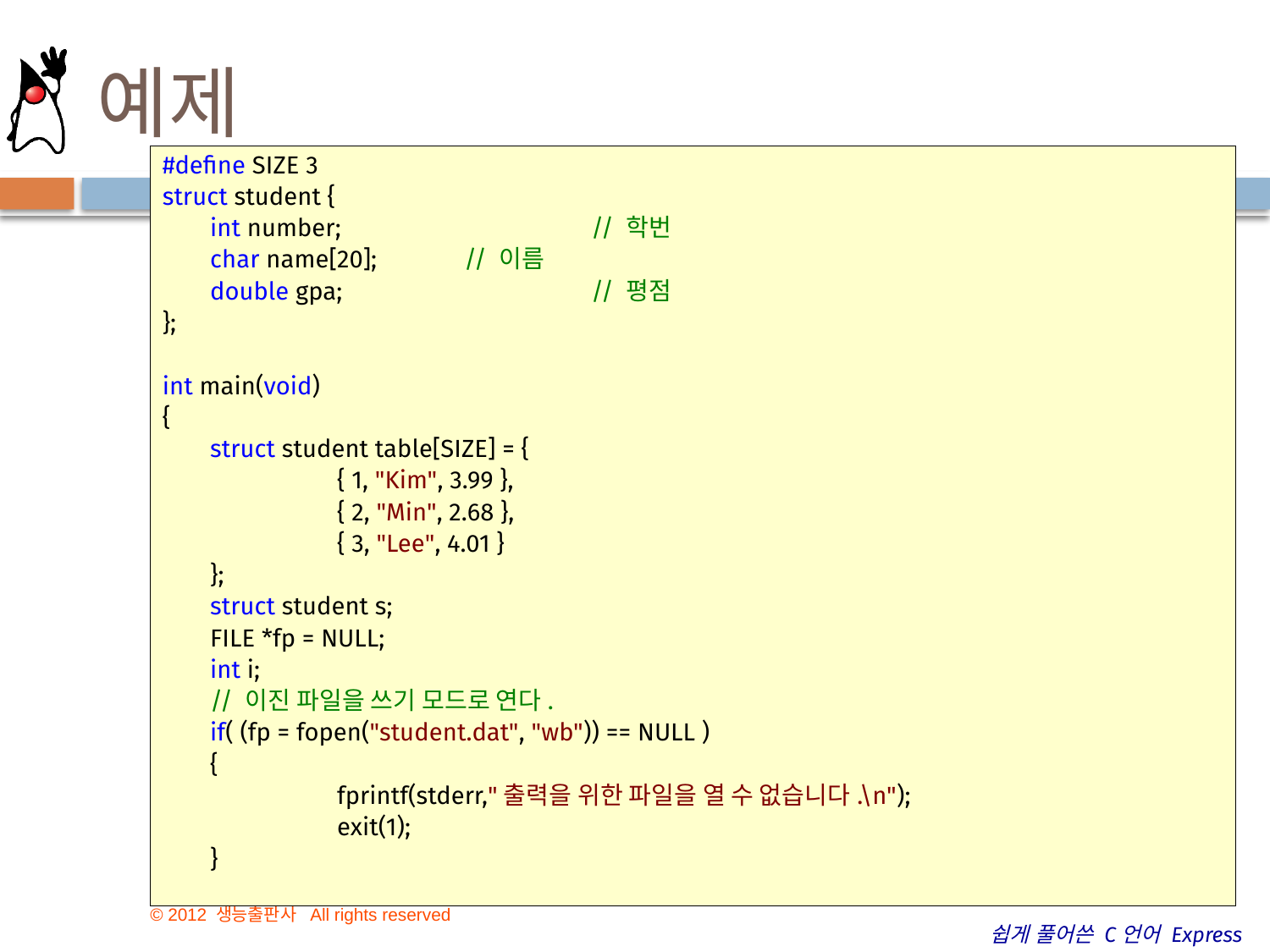

# 예제
#define SIZE 3
struct student {
	int number;		// 학번
	char name[20];	// 이름
	double gpa;		// 평점
};

int main(void)
{
	struct student table[SIZE] = {
		{ 1, "Kim", 3.99 },
		{ 2, "Min", 2.68 },
		{ 3, "Lee", 4.01 }
	};
	struct student s;
	FILE *fp = NULL;
	int i;
	// 이진 파일을 쓰기 모드로 연다.
	if( (fp = fopen("student.dat", "wb")) == NULL )
	{
		fprintf(stderr,"출력을 위한 파일을 열 수 없습니다.\n");
		exit(1);
	}